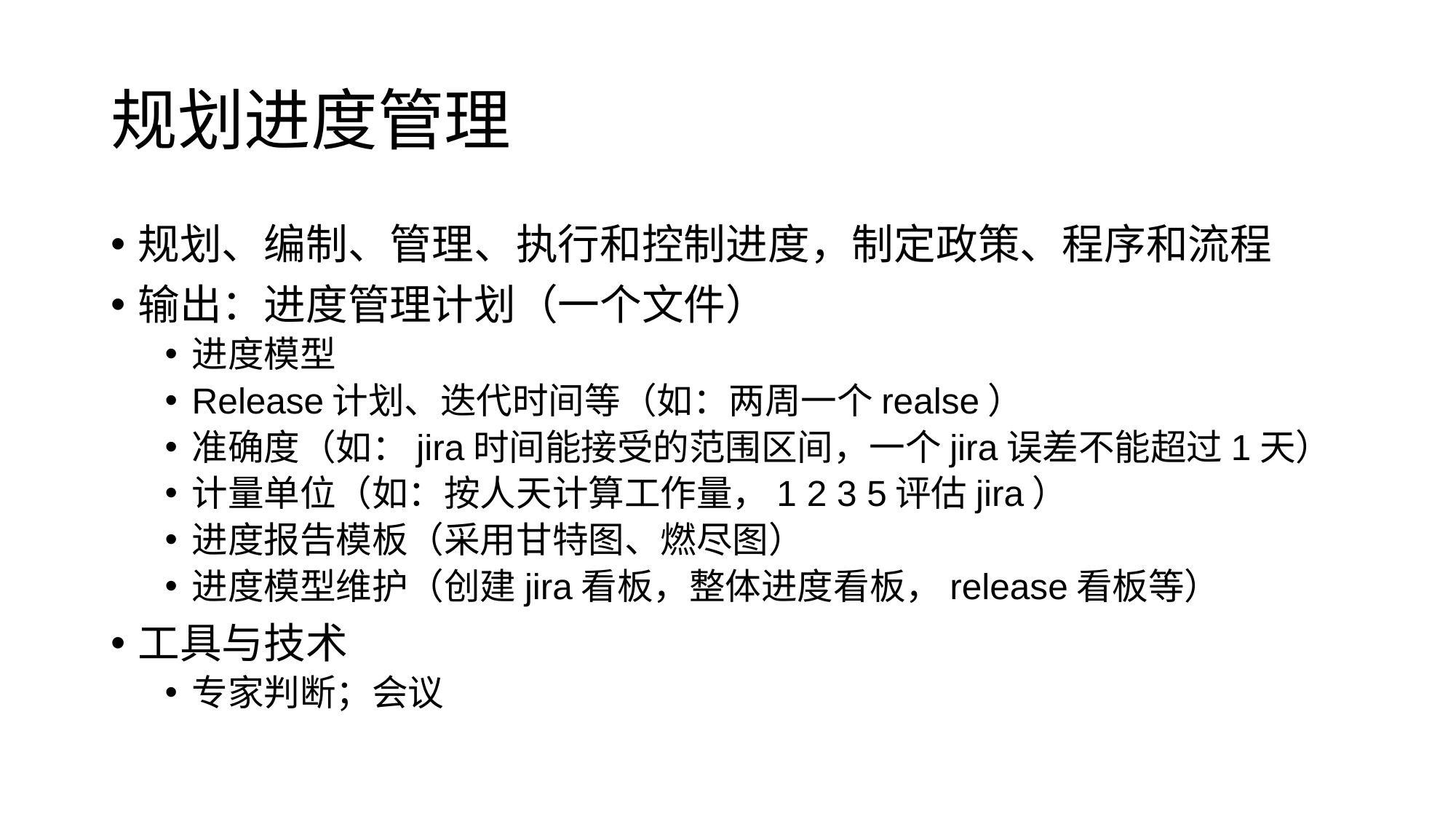

# 规划进度管理
规划、编制、管理、执行和控制进度，制定政策、程序和流程
输出：进度管理计划（一个文件）
进度模型
Release计划、迭代时间等（如：两周一个realse）
准确度（如：jira时间能接受的范围区间，一个jira误差不能超过1天）
计量单位（如：按人天计算工作量，1 2 3 5评估jira）
进度报告模板（采用甘特图、燃尽图）
进度模型维护（创建jira看板，整体进度看板，release看板等）
工具与技术
专家判断；会议